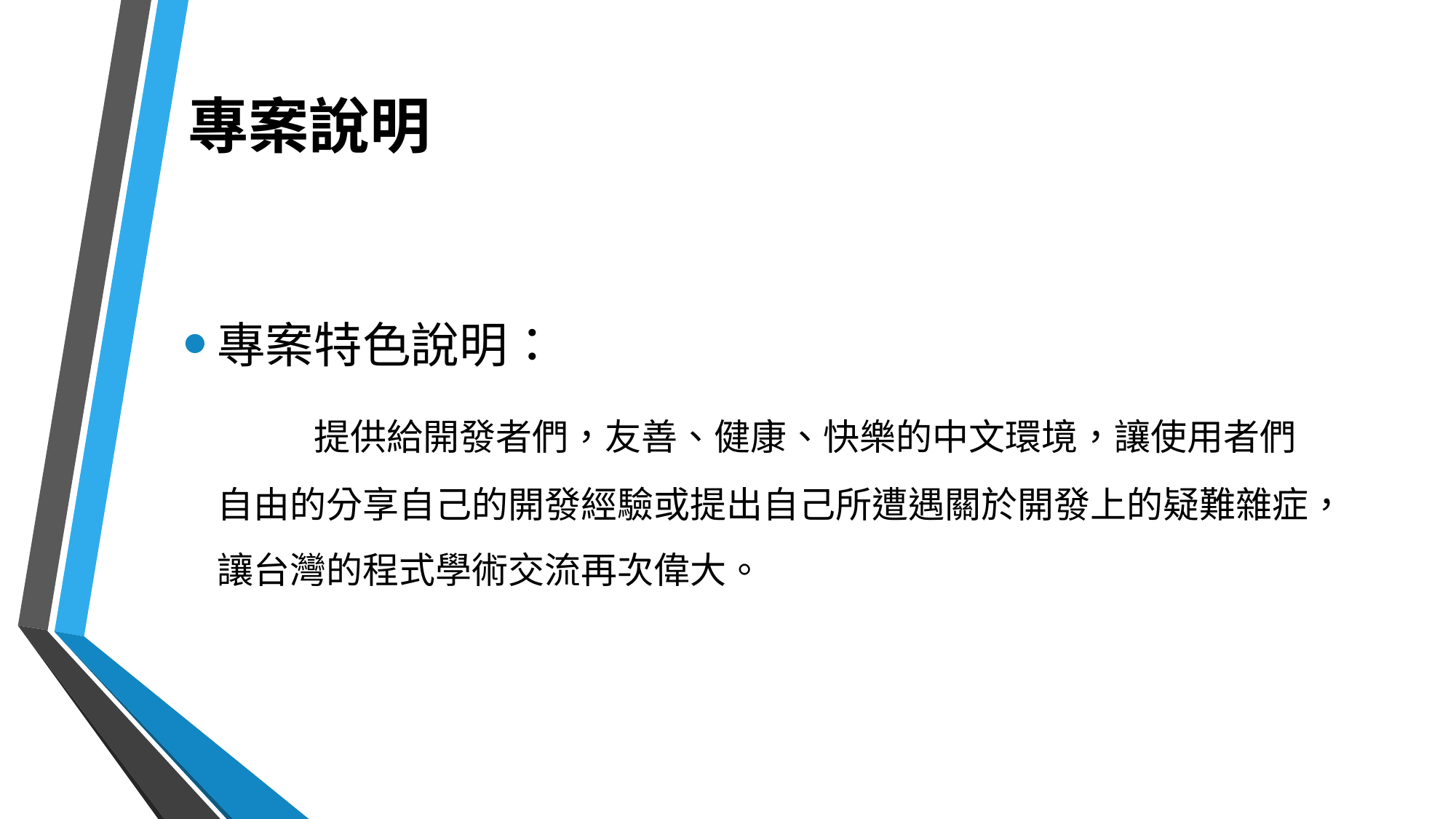

# 專案說明
專案特色說明：
　　提供給開發者們，友善、健康、快樂的中文環境，讓使用者們自由的分享自己的開發經驗或提出自己所遭遇關於開發上的疑難雜症，讓台灣的程式學術交流再次偉大。